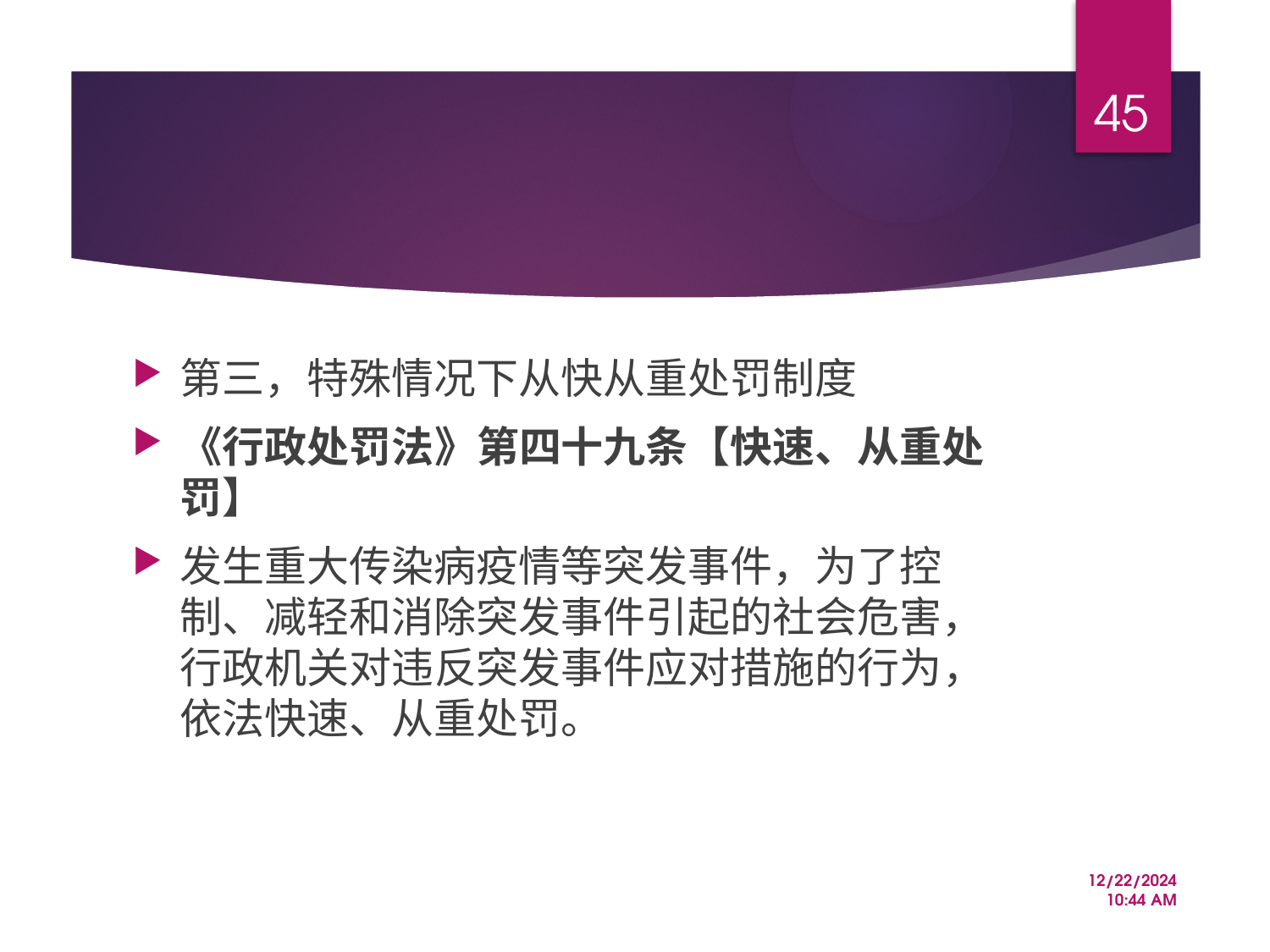

45
#
第三，特殊情况下从快从重处罚制度
《行政处罚法》第四十九条【快速、从重处罚】
发生重大传染病疫情等突发事件，为了控制、减轻和消除突发事件引起的社会危害，行政机关对违反突发事件应对措施的行为，依法快速、从重处罚。

12/22/2024 10:44 AM